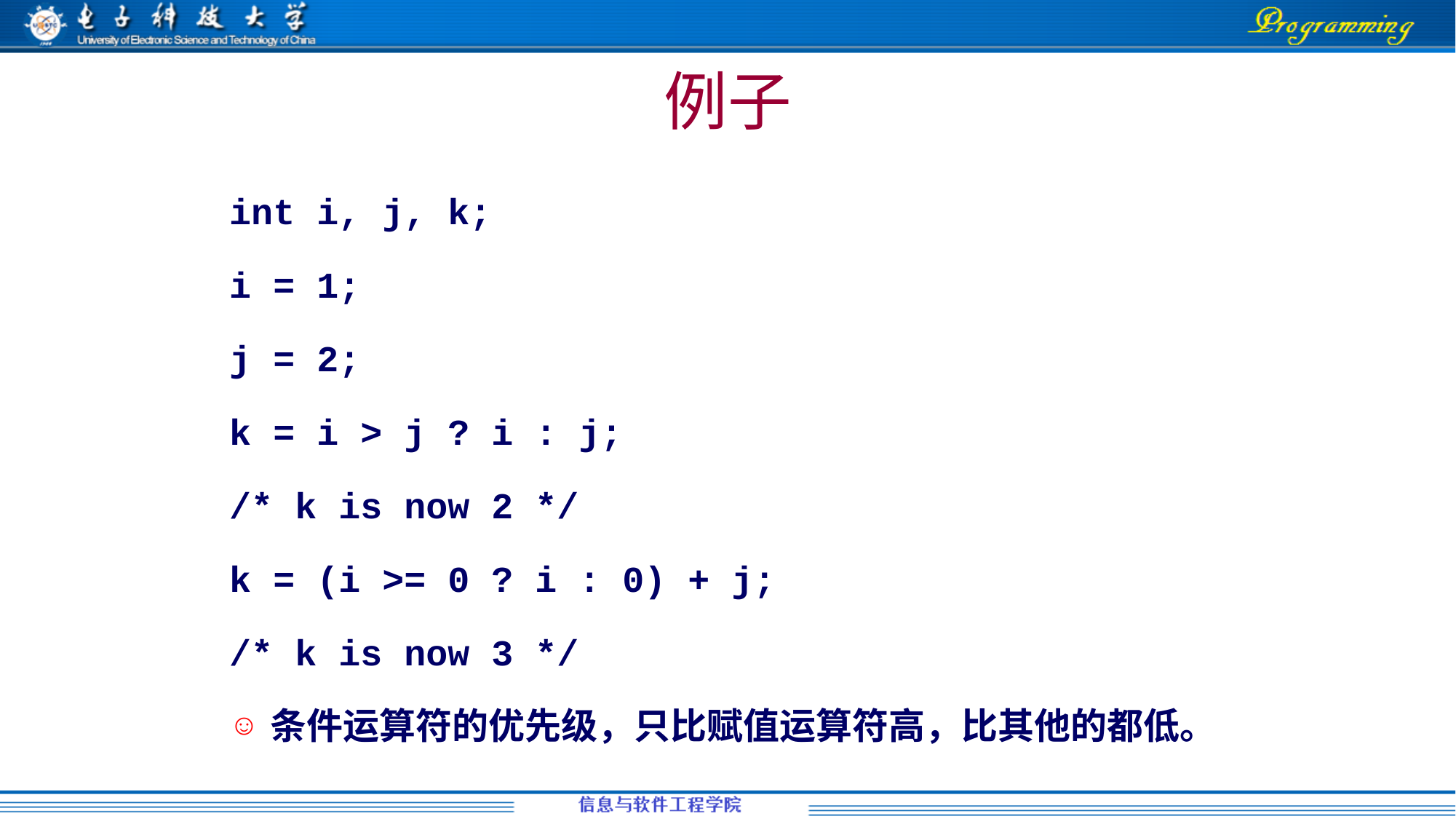

# 例子
int i, j, k;
i = 1;
j = 2;
k = i > j ? i : j;
/* k is now 2 */
k = (i >= 0 ? i : 0) + j;
/* k is now 3 */
条件运算符的优先级，只比赋值运算符高，比其他的都低。